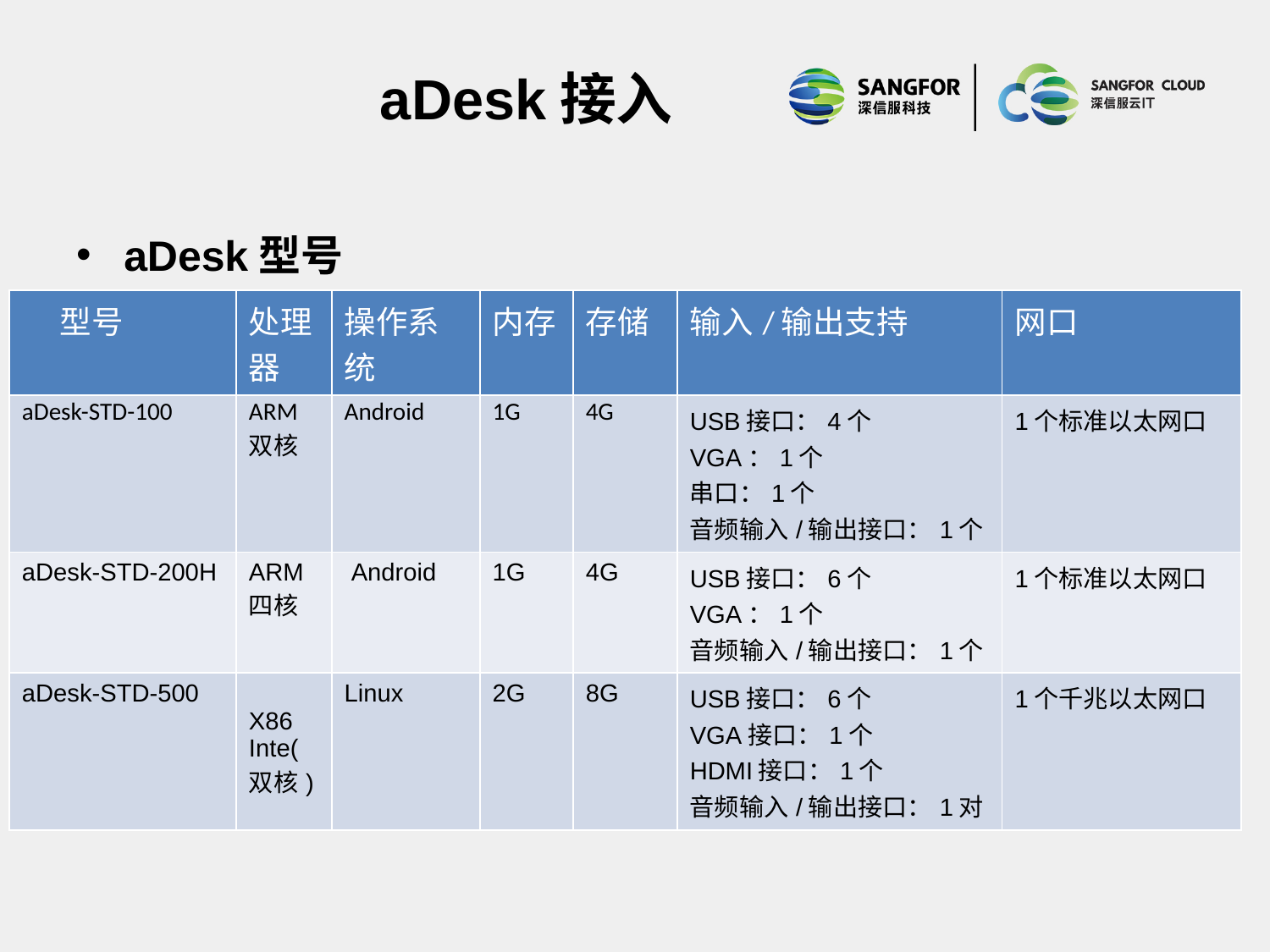

# aDesk接入
aDesk型号

| 型号 | 处理器 | 操作系统 | 内存 | 存储 | 输入/输出支持 | 网口 |
| --- | --- | --- | --- | --- | --- | --- |
| aDesk-STD-100 | ARM 双核 | Android | 1G | 4G | USB接口：4个 VGA：1个 串口：1个 音频输入/输出接口：1个 | 1个标准以太网口 |
| aDesk-STD-200H | ARM 四核 | Android | 1G | 4G | USB接口：6个 VGA：1个 音频输入/输出接口：1个 | 1个标准以太网口 |
| aDesk-STD-500 | X86 Inte(双核) | Linux | 2G | 8G | USB接口：6个 VGA接口：1个 HDMI接口：1个 音频输入/输出接口：1对 | 1个千兆以太网口 |